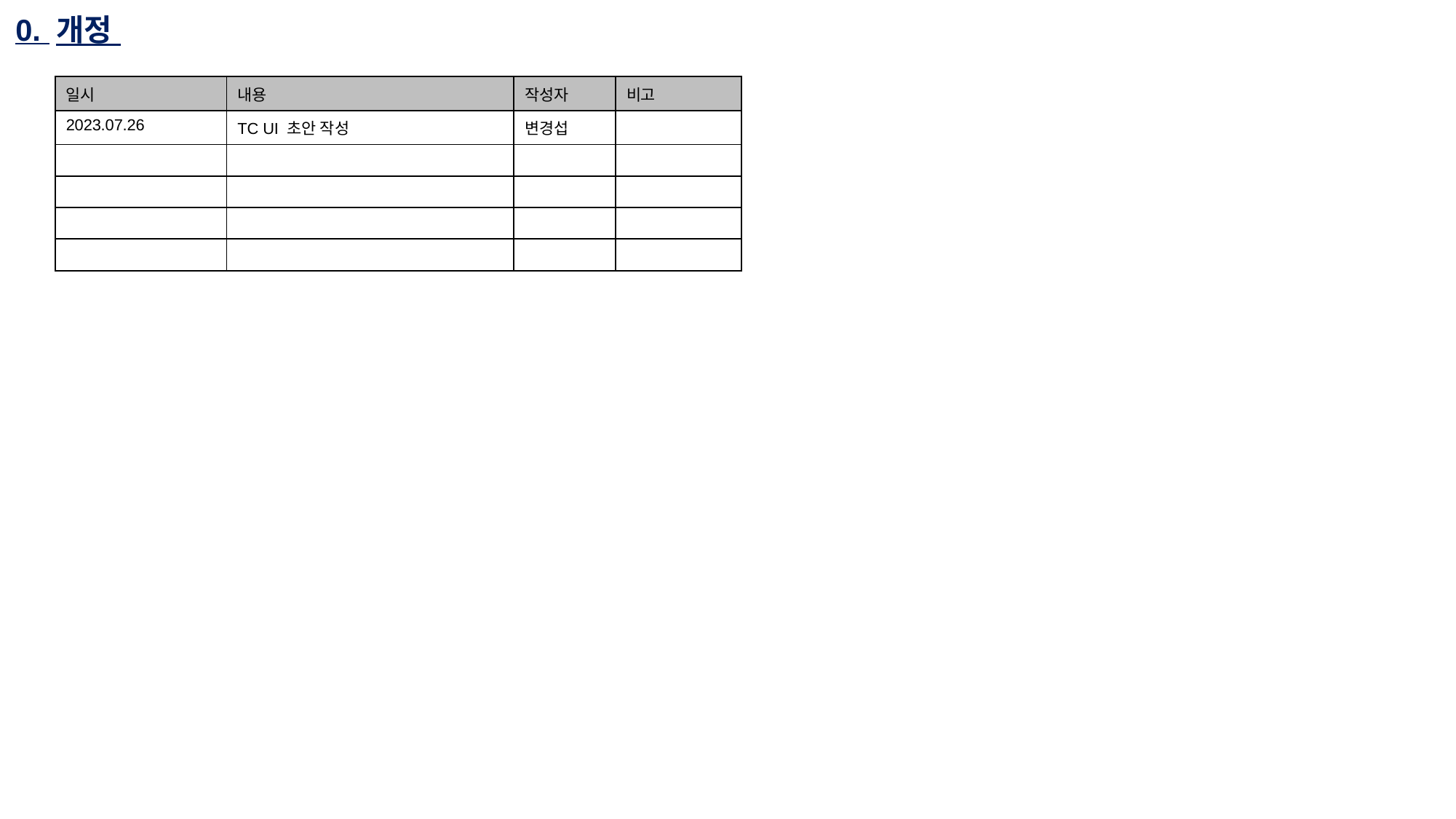

0. 개정
| 일시 | 내용 | 작성자 | 비고 |
| --- | --- | --- | --- |
| 2023.07.26 | TC UI 초안 작성 | 변경섭 |  |
|  |  |  |  |
|  |  |  |  |
|  |  |  |  |
|  |  |  |  |